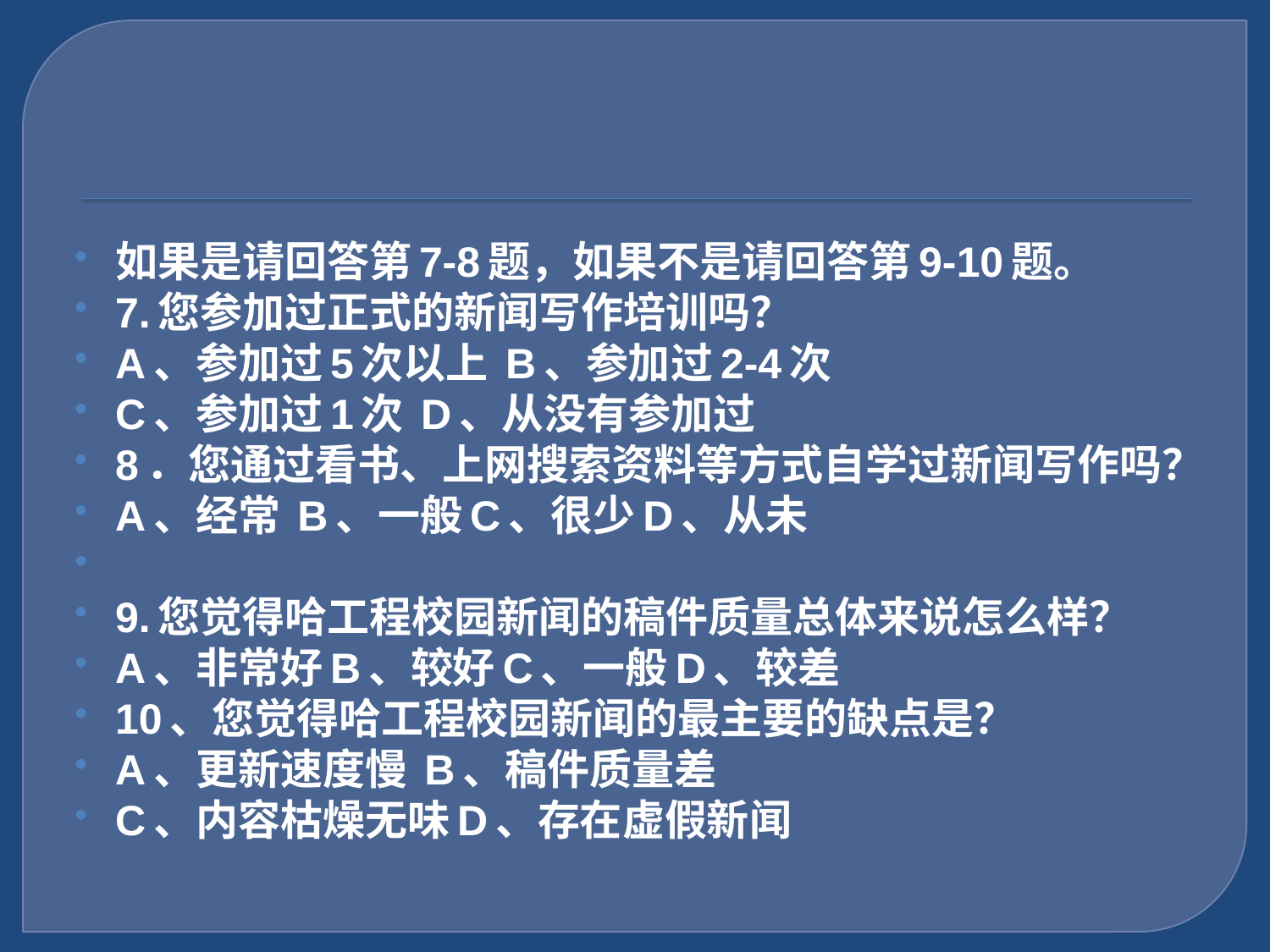

#
如果是请回答第7-8题，如果不是请回答第9-10题。
7.您参加过正式的新闻写作培训吗？
A、参加过5次以上 B、参加过2-4次
C、参加过1次 D、从没有参加过
8．您通过看书、上网搜索资料等方式自学过新闻写作吗？
A、经常 B、一般C、很少D、从未

9.您觉得哈工程校园新闻的稿件质量总体来说怎么样？
A、非常好B、较好C、一般D、较差
10、您觉得哈工程校园新闻的最主要的缺点是？
A、更新速度慢 B、稿件质量差
C、内容枯燥无味D、存在虚假新闻